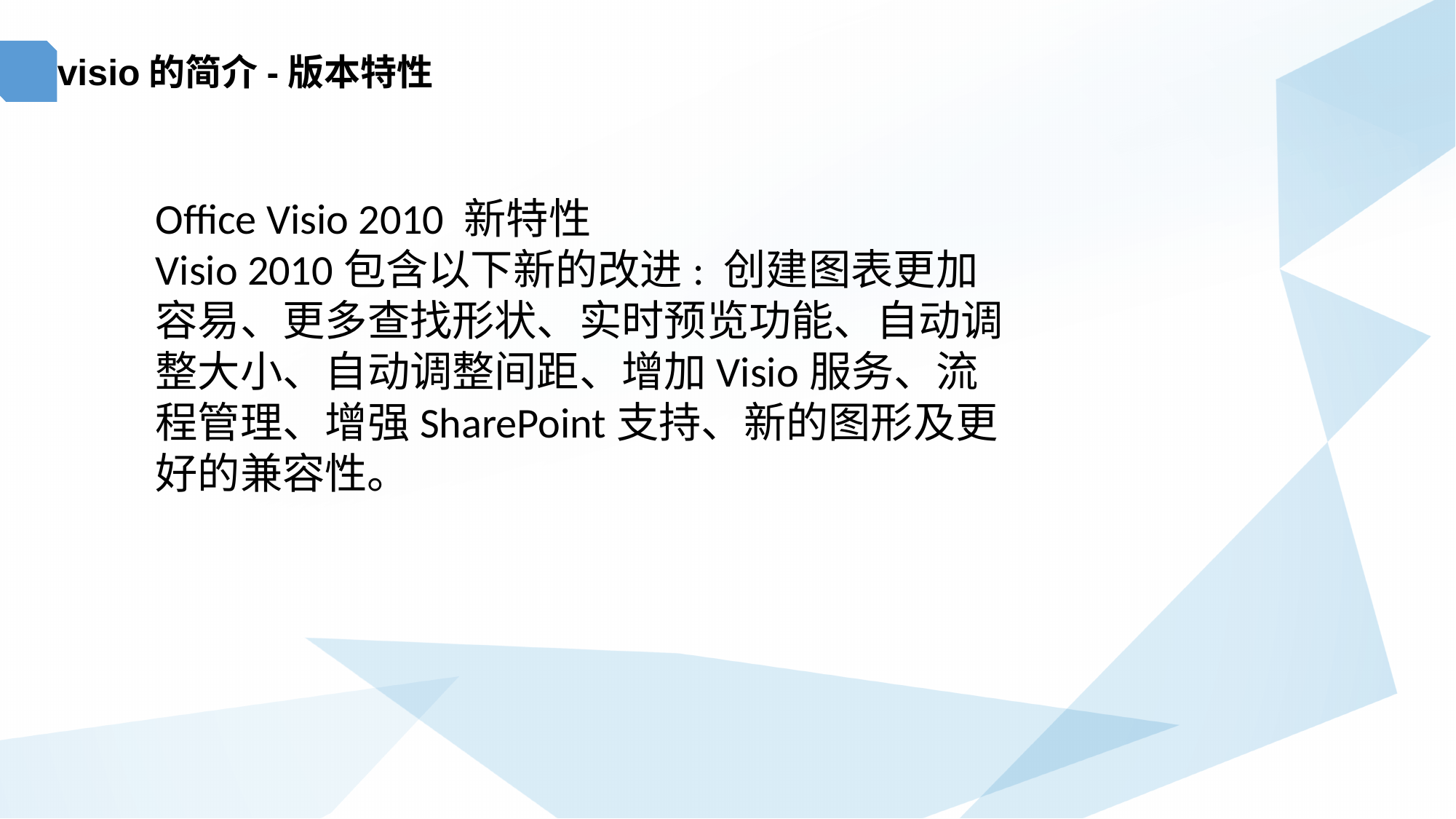

visio的简介-版本特性
Office Visio 2010 新特性
Visio 2010包含以下新的改进: 创建图表更加容易、更多查找形状、实时预览功能、自动调整大小、自动调整间距、增加Visio服务、流程管理、增强SharePoint支持、新的图形及更好的兼容性。